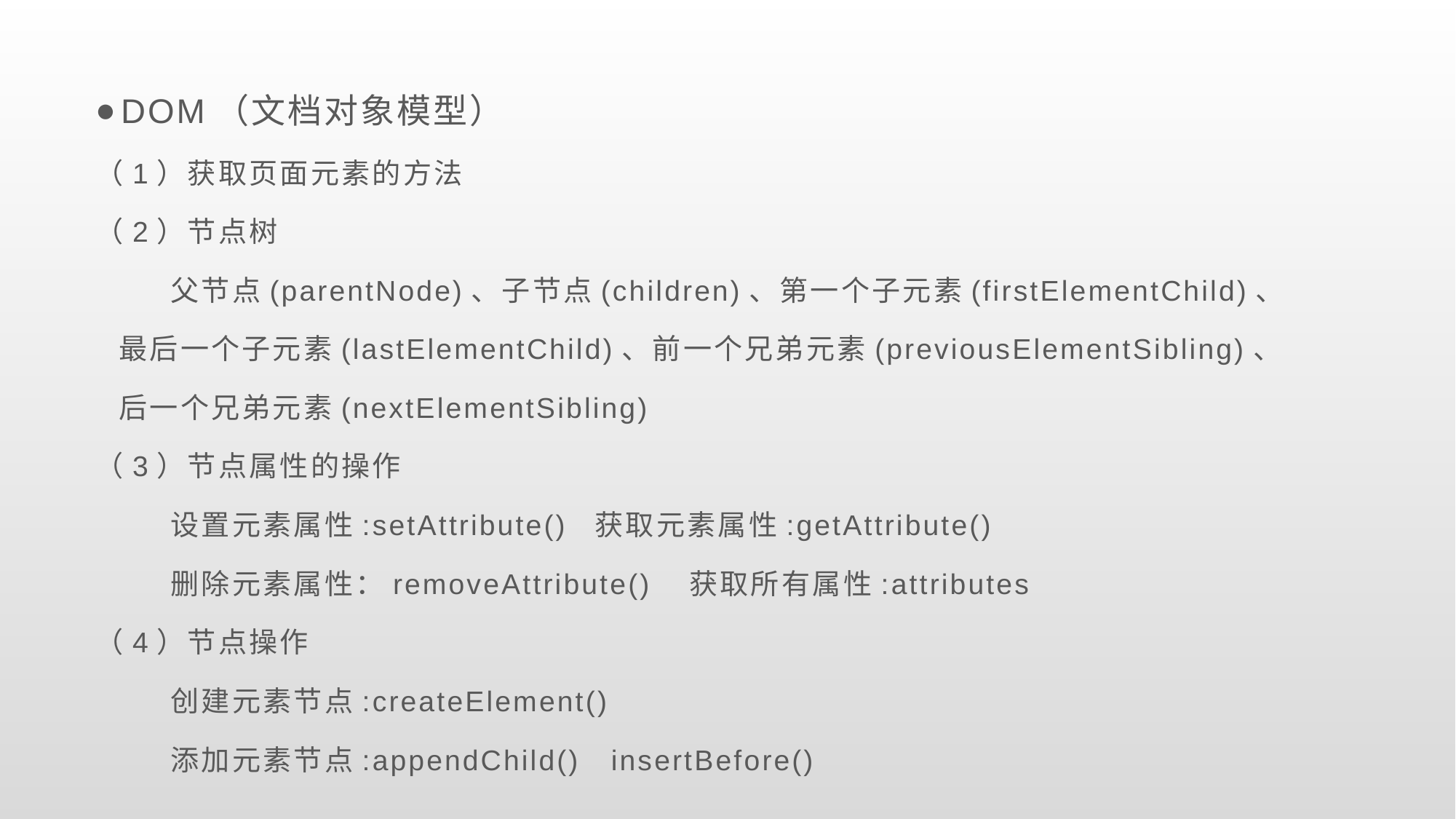

DOM（文档对象模型）
（1）获取页面元素的方法
（2）节点树
        父节点(parentNode)、子节点(children)、第一个子元素(firstElementChild)、
  最后一个子元素(lastElementChild)、前一个兄弟元素(previousElementSibling)、
  后一个兄弟元素(nextElementSibling)
（3）节点属性的操作
        设置元素属性:setAttribute()  获取元素属性:getAttribute()
        删除元素属性：removeAttribute()   获取所有属性:attributes
（4）节点操作
        创建元素节点:createElement()
        添加元素节点:appendChild()   insertBefore()